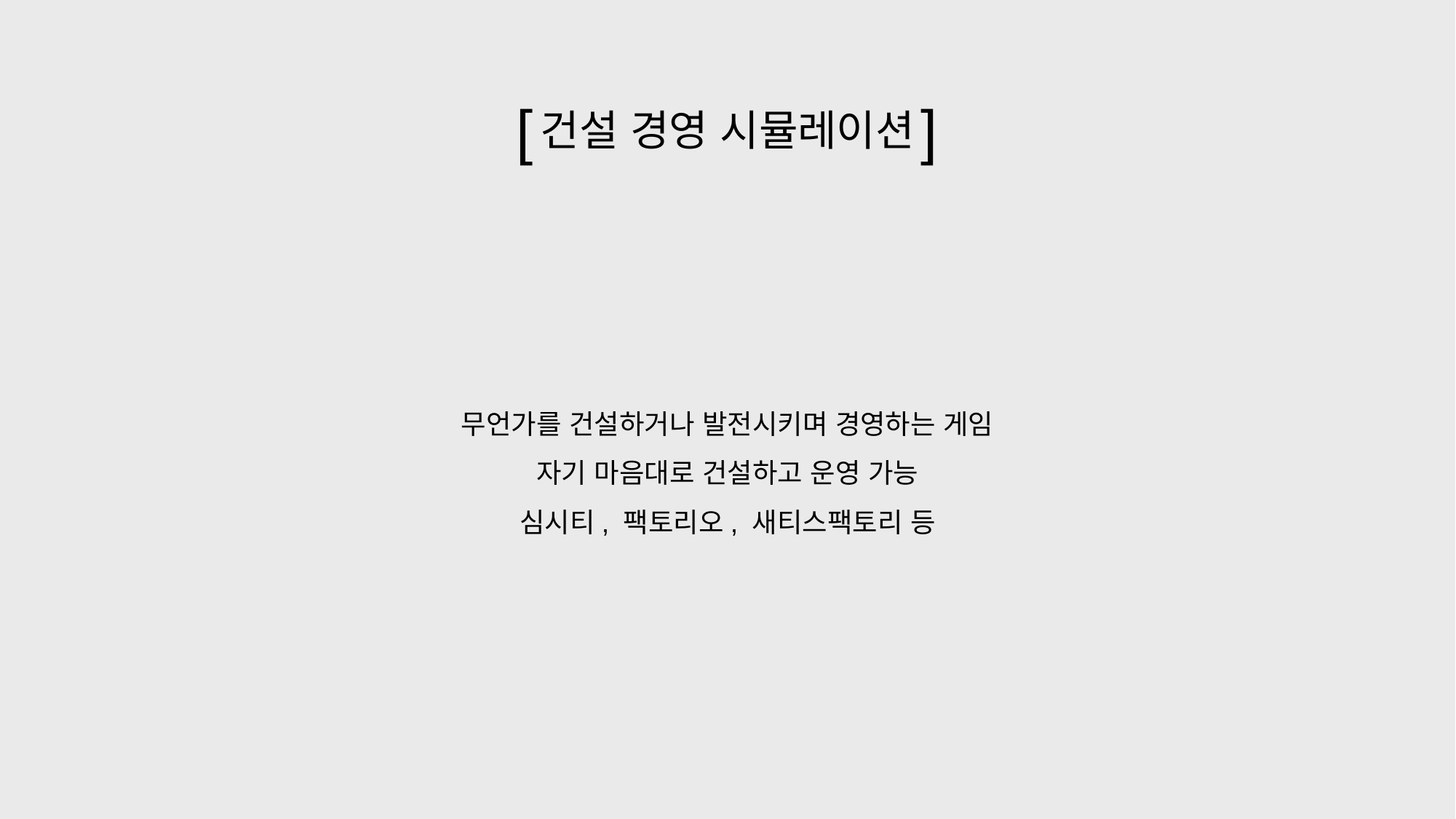

[                       ]
건설 경영 시뮬레이션
무언가를 건설하거나 발전시키며 경영하는 게임
자기 마음대로 건설하고 운영 가능
심시티, 팩토리오, 새티스팩토리 등